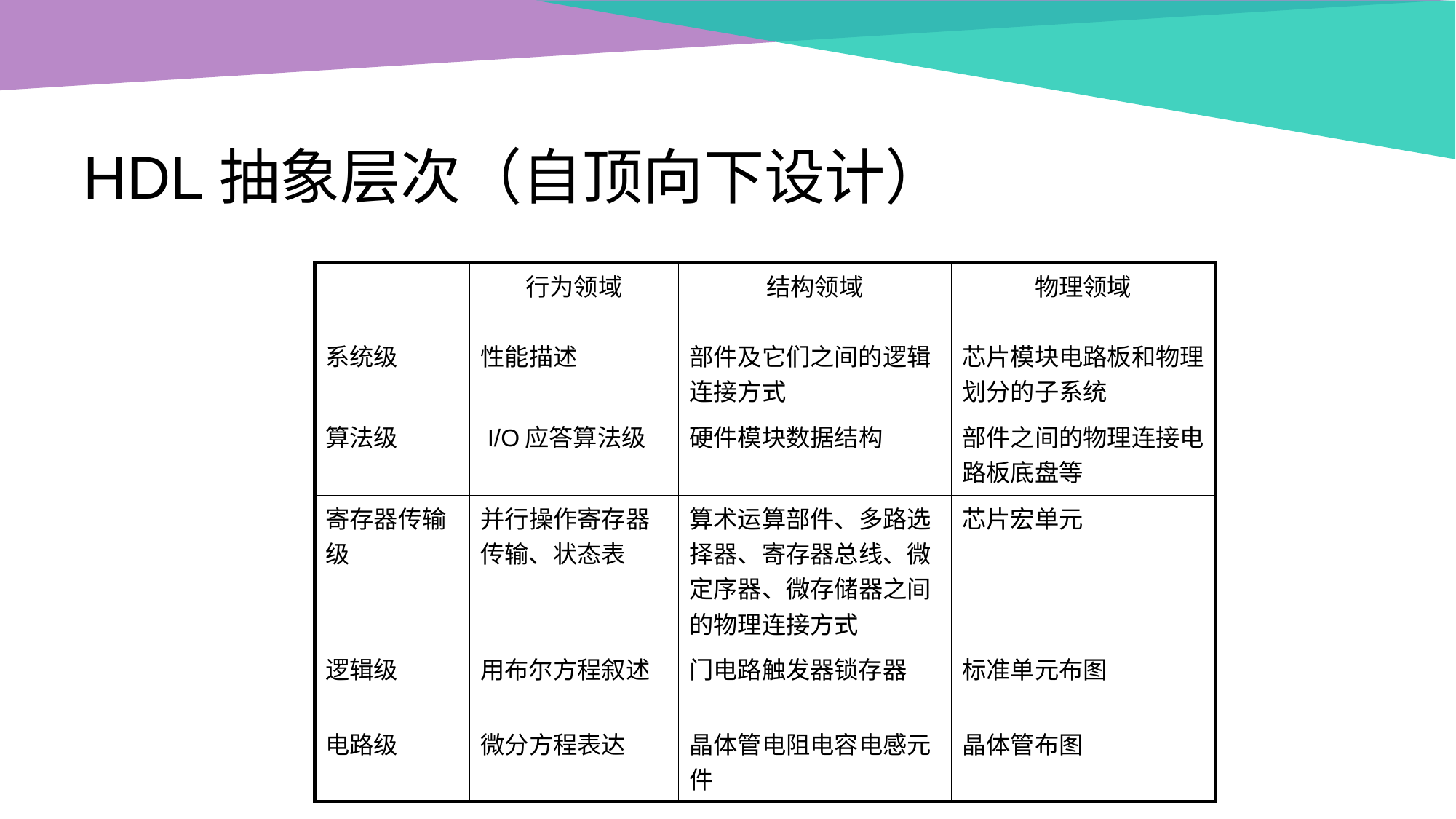

# HDL抽象层次（自顶向下设计）

|  | 行为领域 | 结构领域 | 物理领域 |
| --- | --- | --- | --- |
| 系统级 | 性能描述 | 部件及它们之间的逻辑连接方式 | 芯片模块电路板和物理划分的子系统 |
| 算法级 | I/O应答算法级 | 硬件模块数据结构 | 部件之间的物理连接电路板底盘等 |
| 寄存器传输级 | 并行操作寄存器传输、状态表 | 算术运算部件、多路选择器、寄存器总线、微定序器、微存储器之间的物理连接方式 | 芯片宏单元 |
| 逻辑级 | 用布尔方程叙述 | 门电路触发器锁存器 | 标准单元布图 |
| 电路级 | 微分方程表达 | 晶体管电阻电容电感元件 | 晶体管布图 |